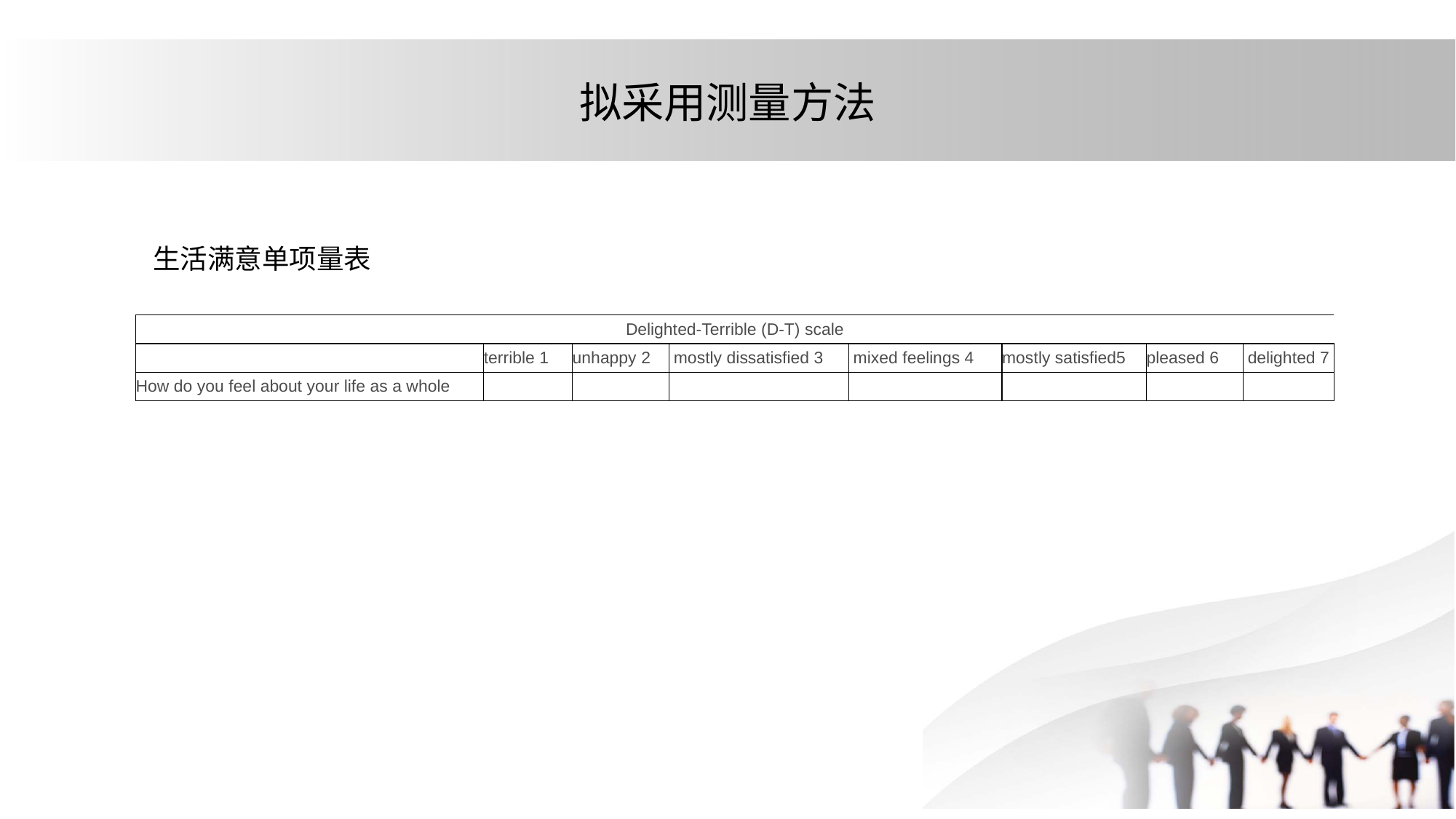

# 拟采用测量方法
生活满意单项量表
| Delighted-Terrible (D-T) scale |  |  |  |  |  |  |  |
| --- | --- | --- | --- | --- | --- | --- | --- |
|  | terrible 1 | unhappy 2 | mostly dissatisfied 3 | mixed feelings 4 | mostly satisfied5 | pleased 6 | delighted 7 |
| How do you feel about your life as a whole |  |  |  |  |  |  |  |